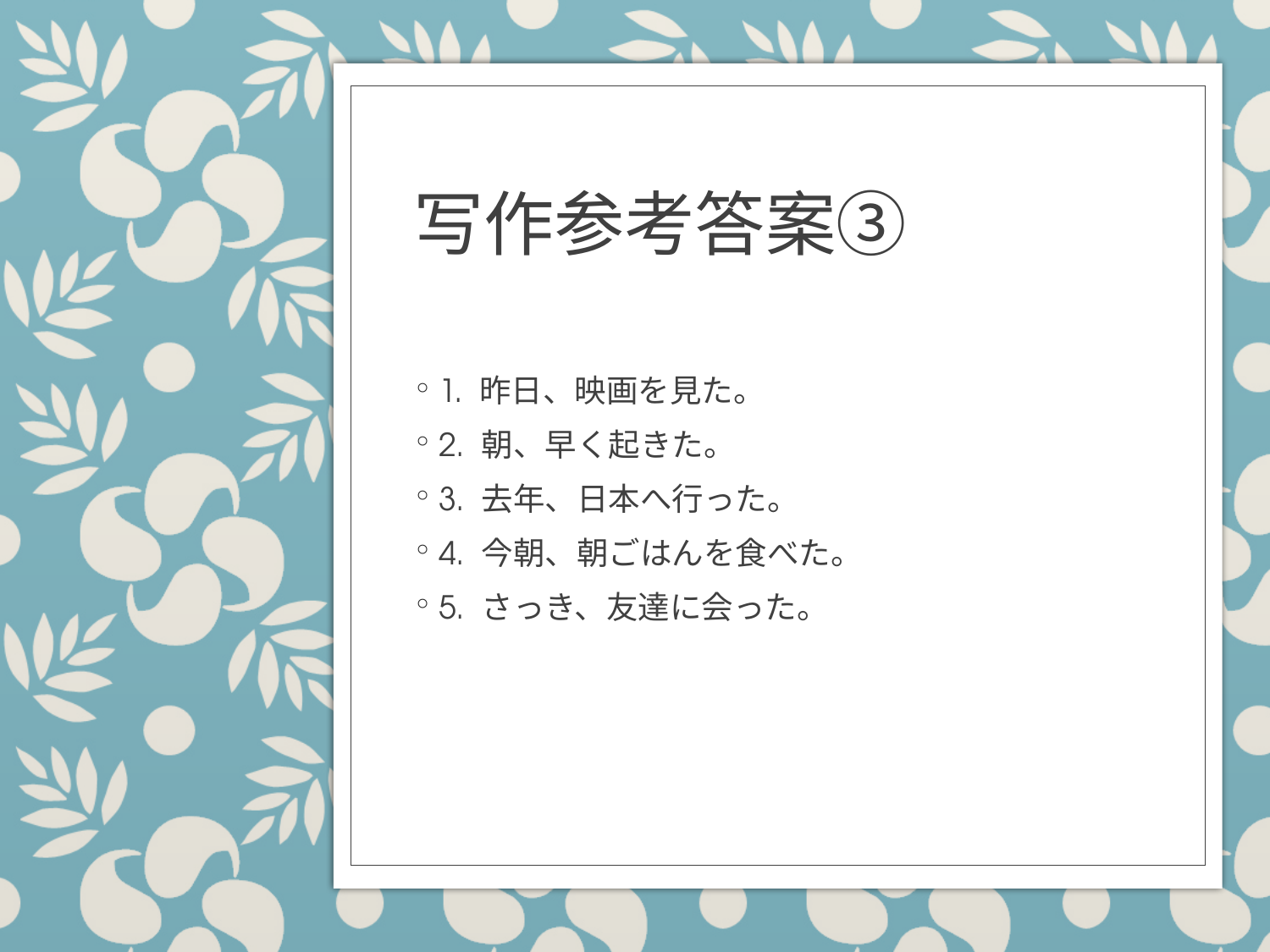

# 写作参考答案③
1. 昨日、映画を見た。
2. 朝、早く起きた。
3. 去年、日本へ行った。
4. 今朝、朝ごはんを食べた。
5. さっき、友達に会った。